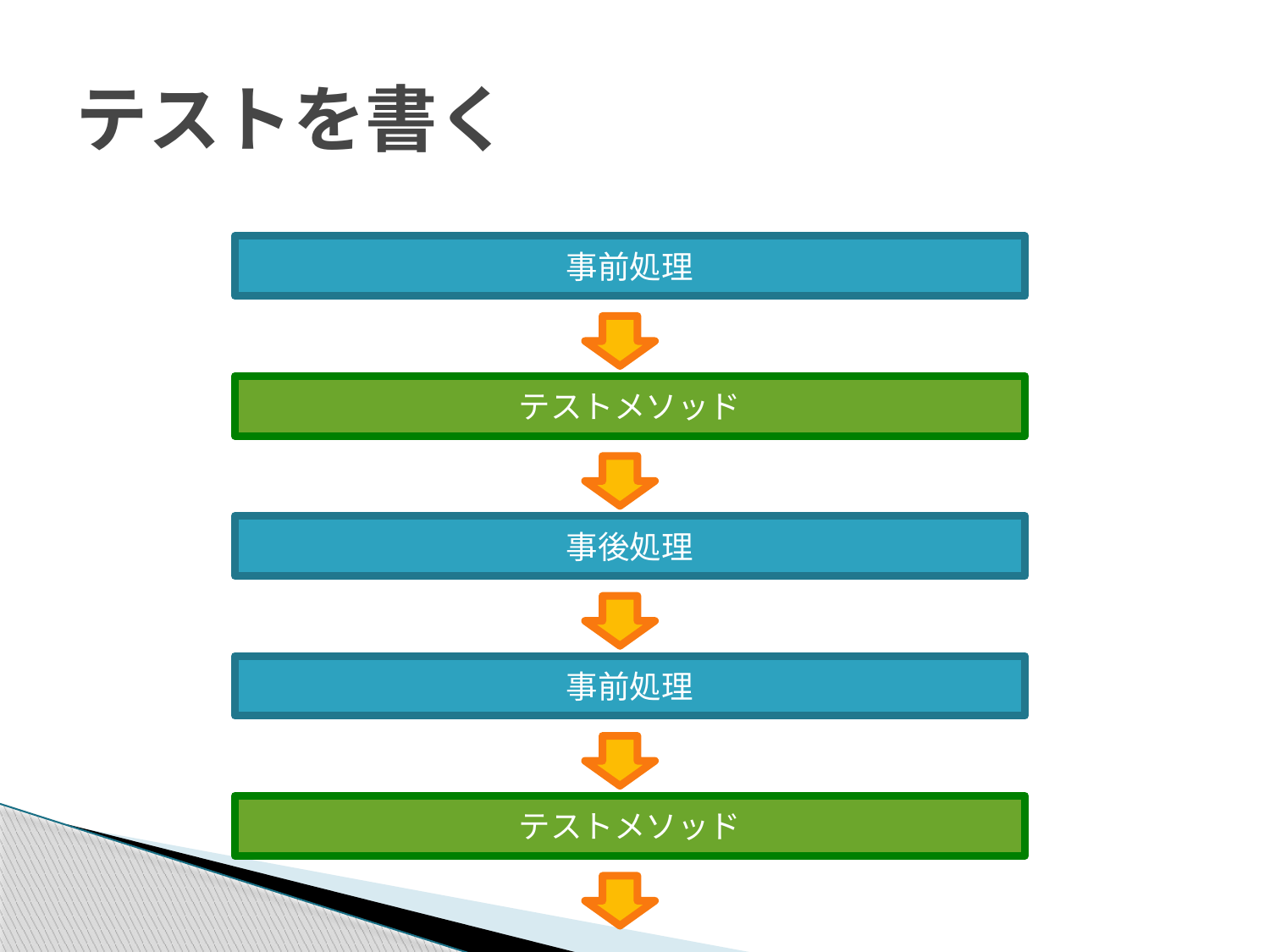

# テストを書く
事前処理

テストメソッド

事後処理

事前処理

テストメソッド